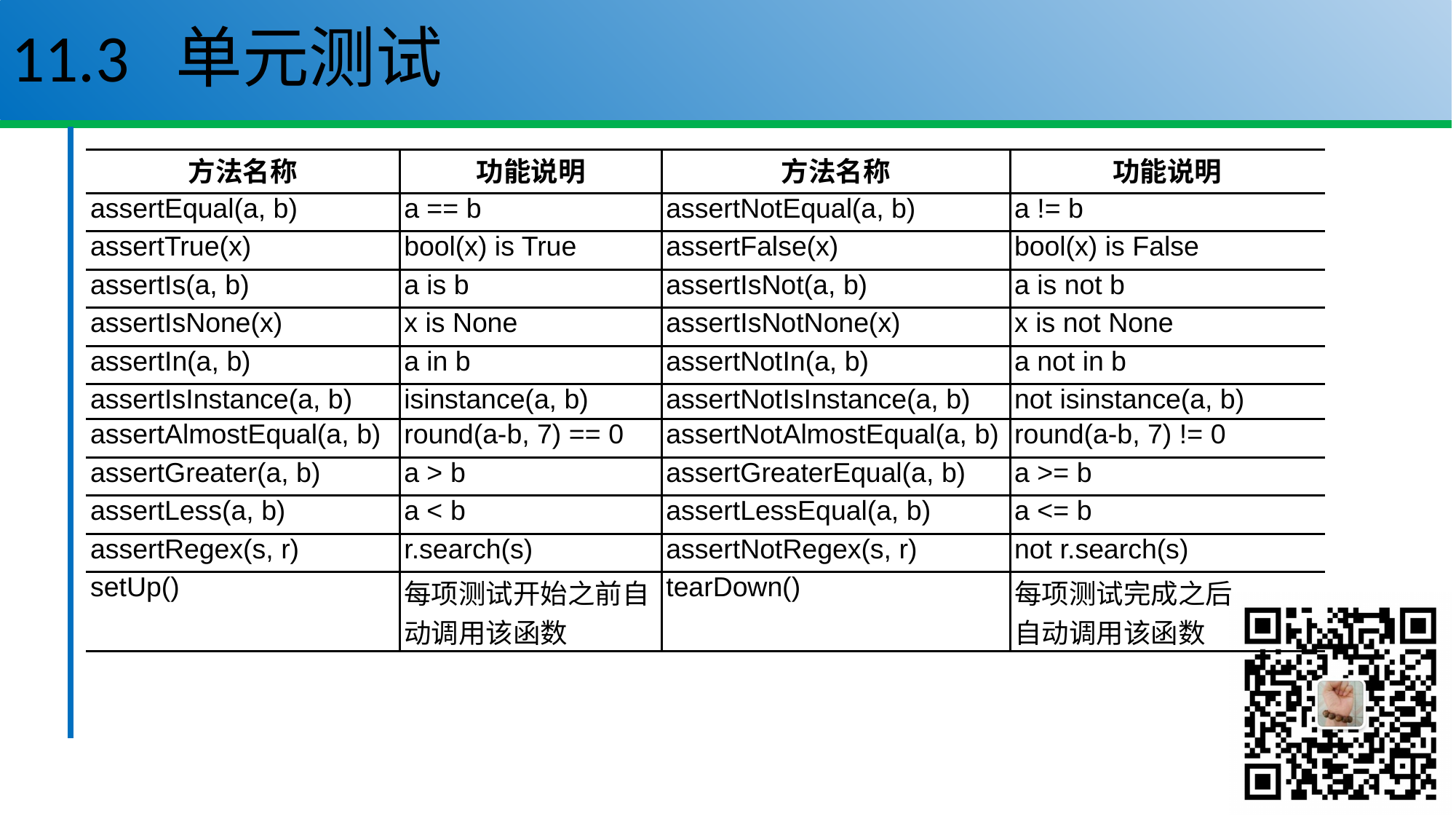

# 11.3  单元测试
| 方法名称 | 功能说明 | 方法名称 | 功能说明 |
| --- | --- | --- | --- |
| assertEqual(a, b) | a == b | assertNotEqual(a, b) | a != b |
| assertTrue(x) | bool(x) is True | assertFalse(x) | bool(x) is False |
| assertIs(a, b) | a is b | assertIsNot(a, b) | a is not b |
| assertIsNone(x) | x is None | assertIsNotNone(x) | x is not None |
| assertIn(a, b) | a in b | assertNotIn(a, b) | a not in b |
| assertIsInstance(a, b) | isinstance(a, b) | assertNotIsInstance(a, b) | not isinstance(a, b) |
| assertAlmostEqual(a, b) | round(a-b, 7) == 0 | assertNotAlmostEqual(a, b) | round(a-b, 7) != 0 |
| assertGreater(a, b) | a > b | assertGreaterEqual(a, b) | a >= b |
| assertLess(a, b) | a < b | assertLessEqual(a, b) | a <= b |
| assertRegex(s, r) | r.search(s) | assertNotRegex(s, r) | not r.search(s) |
| setUp() | 每项测试开始之前自动调用该函数 | tearDown() | 每项测试完成之后 自动调用该函数 |